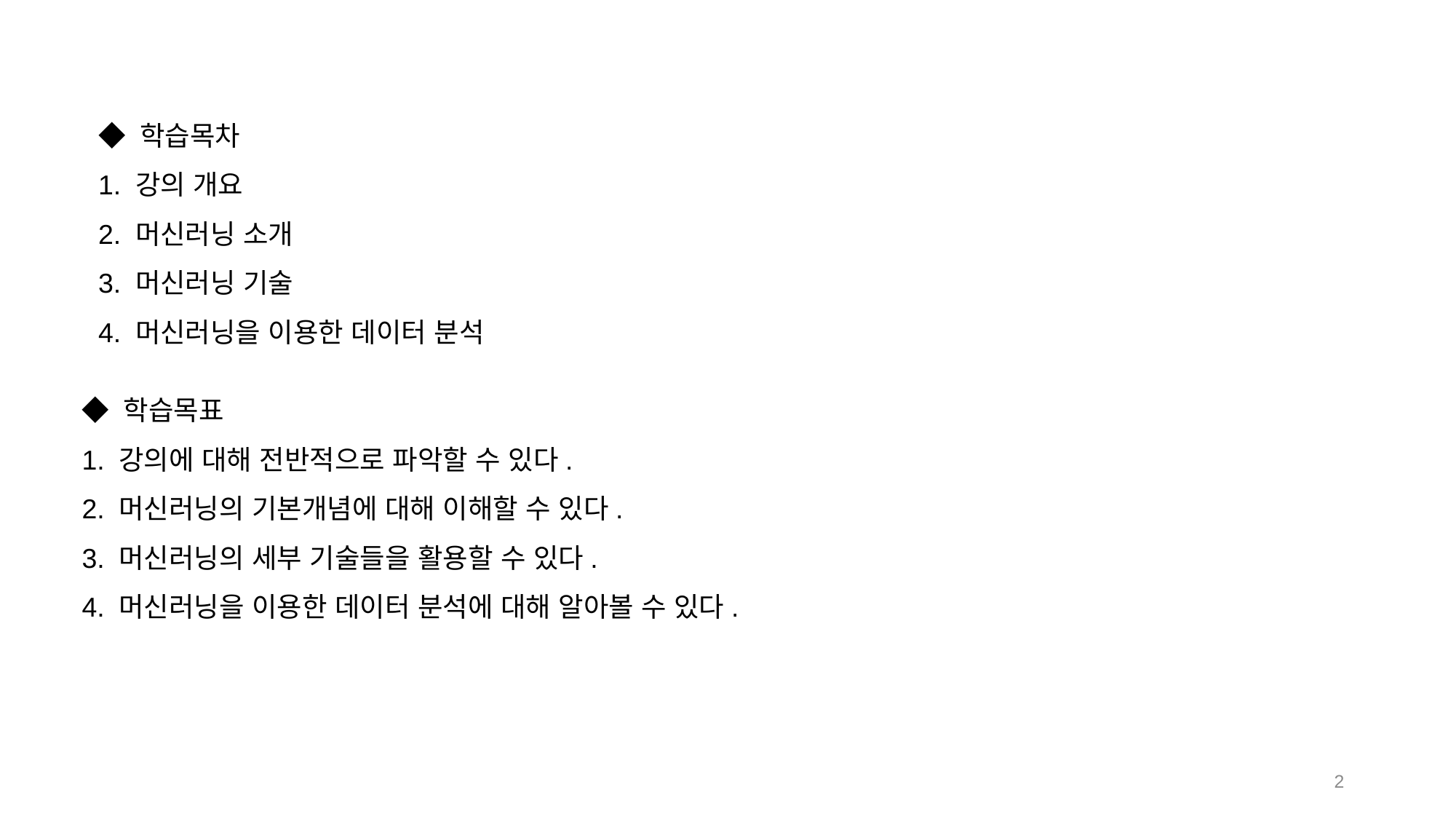

◆ 학습목차
1. 강의 개요
2. 머신러닝 소개
3. 머신러닝 기술
4. 머신러닝을 이용한 데이터 분석
◆ 학습목표
1. 강의에 대해 전반적으로 파악할 수 있다.
2. 머신러닝의 기본개념에 대해 이해할 수 있다.
3. 머신러닝의 세부 기술들을 활용할 수 있다.
4. 머신러닝을 이용한 데이터 분석에 대해 알아볼 수 있다.
2